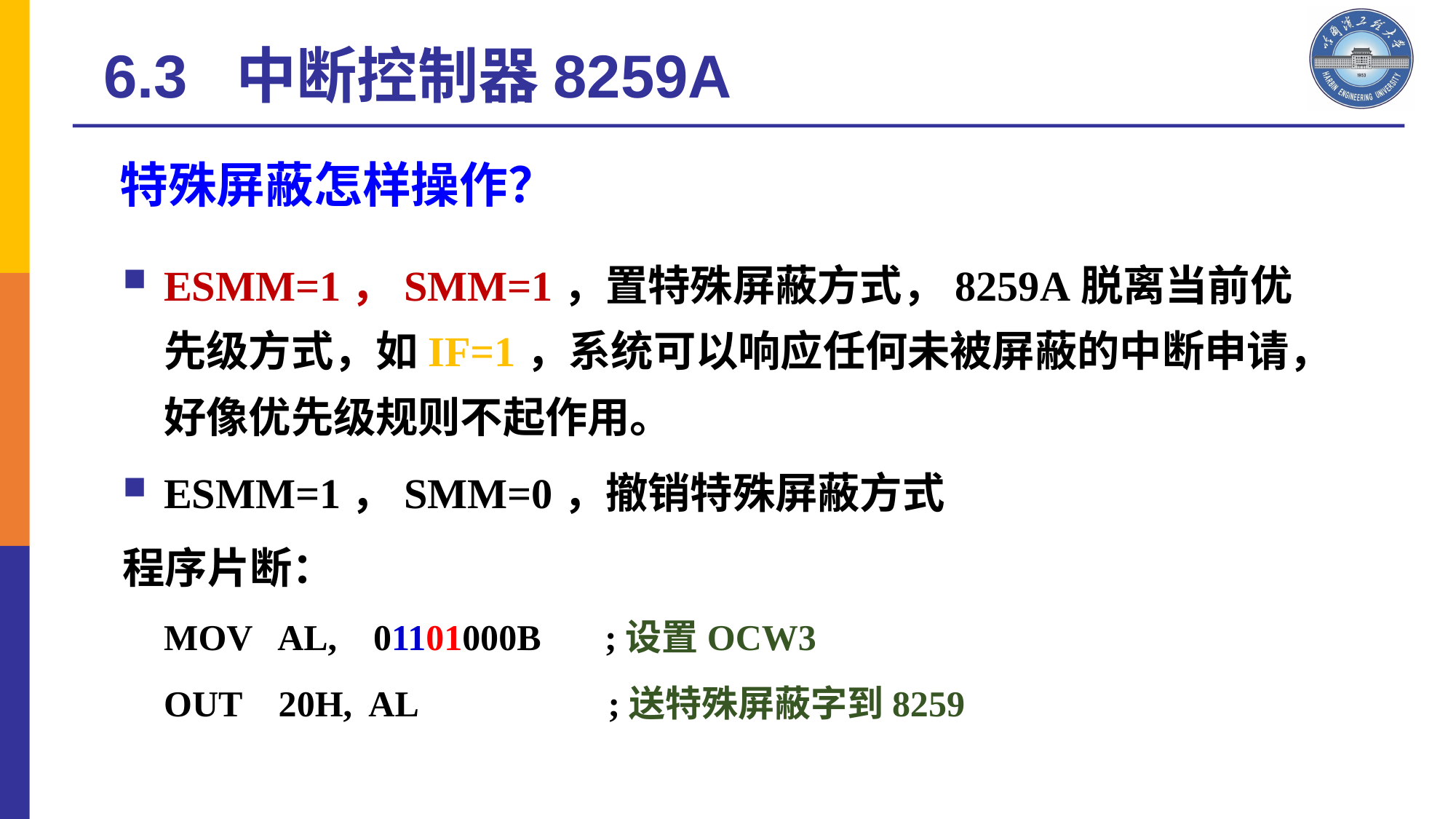

6.3  中断控制器8259A
特殊屏蔽怎样操作？
ESMM=1，SMM=1，置特殊屏蔽方式，8259A脱离当前优先级方式，如IF=1，系统可以响应任何未被屏蔽的中断申请，好像优先级规则不起作用。
ESMM=1，SMM=0，撤销特殊屏蔽方式
程序片断：
	MOV   AL,    01101000B       ;设置OCW3
	OUT    20H,  AL                     ;送特殊屏蔽字到8259